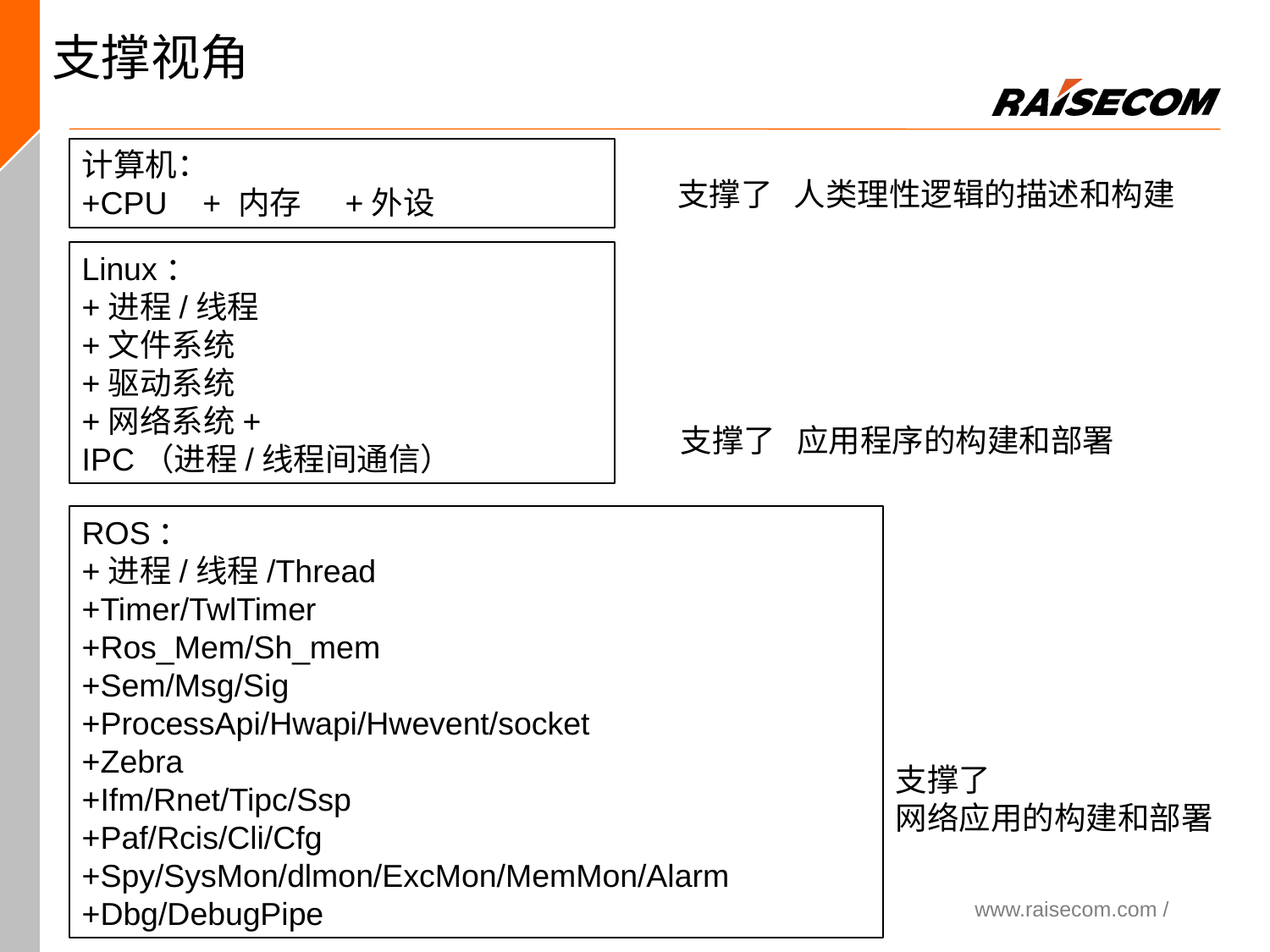

支撑视角
计算机：
+CPU    + 内存     +外设
支撑了   人类理性逻辑的描述和构建
Linux：
+进程/线程
+文件系统
+驱动系统
+网络系统+
IPC（进程/线程间通信）
支撑了   应用程序的构建和部署
ROS：
+进程/线程/Thread
+Timer/TwlTimer
+Ros_Mem/Sh_mem
+Sem/Msg/Sig
+ProcessApi/Hwapi/Hwevent/socket
+Zebra
+Ifm/Rnet/Tipc/Ssp
+Paf/Rcis/Cli/Cfg
+Spy/SysMon/dlmon/ExcMon/MemMon/Alarm
+Dbg/DebugPipe
支撑了
网络应用的构建和部署